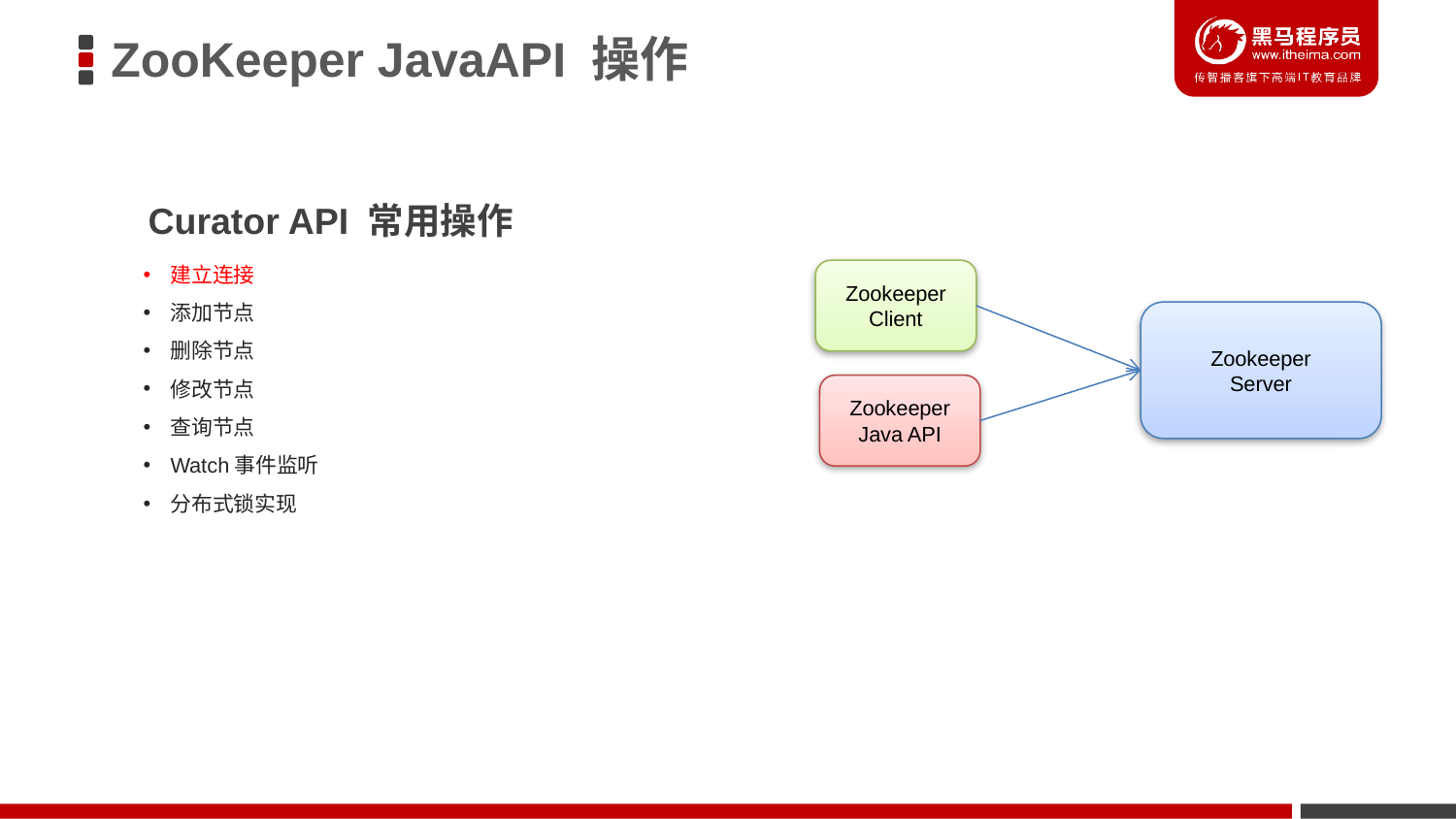

ZooKeeper JavaAPI 操作

Curator API 常用操作
建立连接
添加节点
删除节点
修改节点
查询节点
Watch事件监听
分布式锁实现
Zookeeper
Client
Zookeeper
Server
Zookeeper
Java API